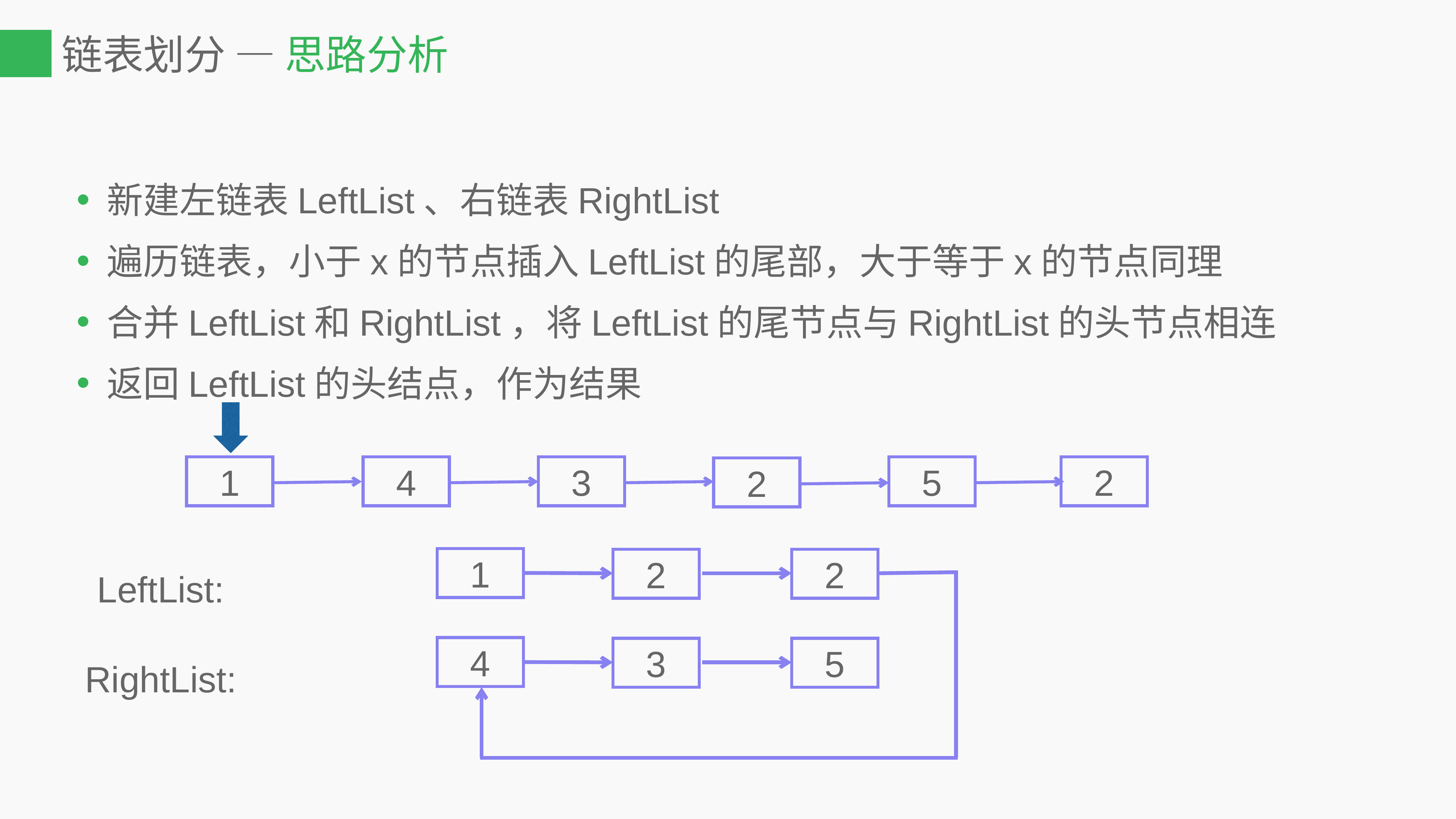

# 链表划分 — 思路分析
新建左链表LeftList、右链表RightList
遍历链表，小于x的节点插入LeftList的尾部，大于等于x的节点同理
合并LeftList和RightList，将LeftList的尾节点与RightList的头节点相连
返回LeftList的头结点，作为结果

1
5
2
3
4
2
1
2
2
LeftList:
4
3
5
RightList: